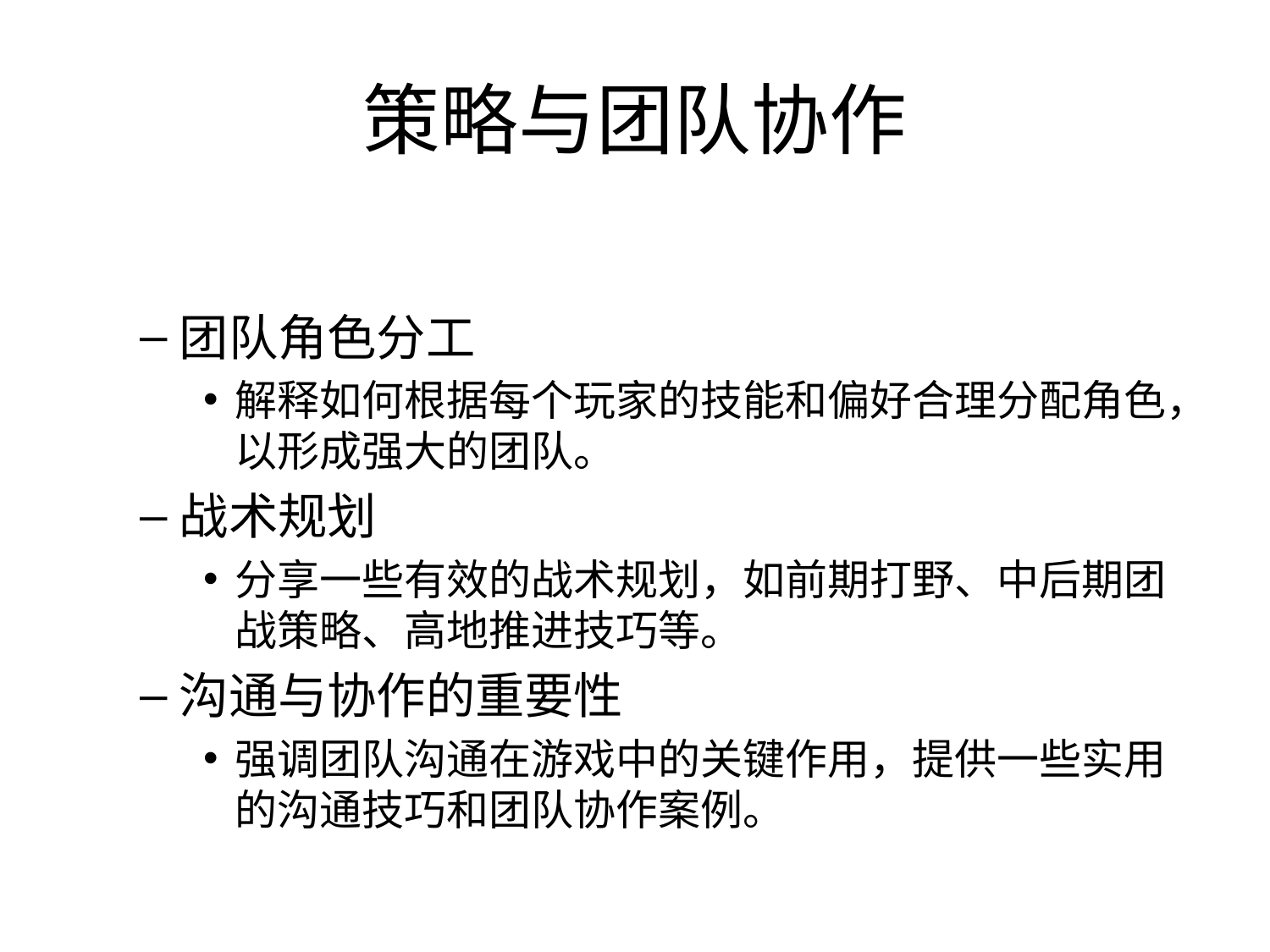

# 策略与团队协作

团队角色分工
解释如何根据每个玩家的技能和偏好合理分配角色，以形成强大的团队。
战术规划
分享一些有效的战术规划，如前期打野、中后期团战策略、高地推进技巧等。
沟通与协作的重要性
强调团队沟通在游戏中的关键作用，提供一些实用的沟通技巧和团队协作案例。